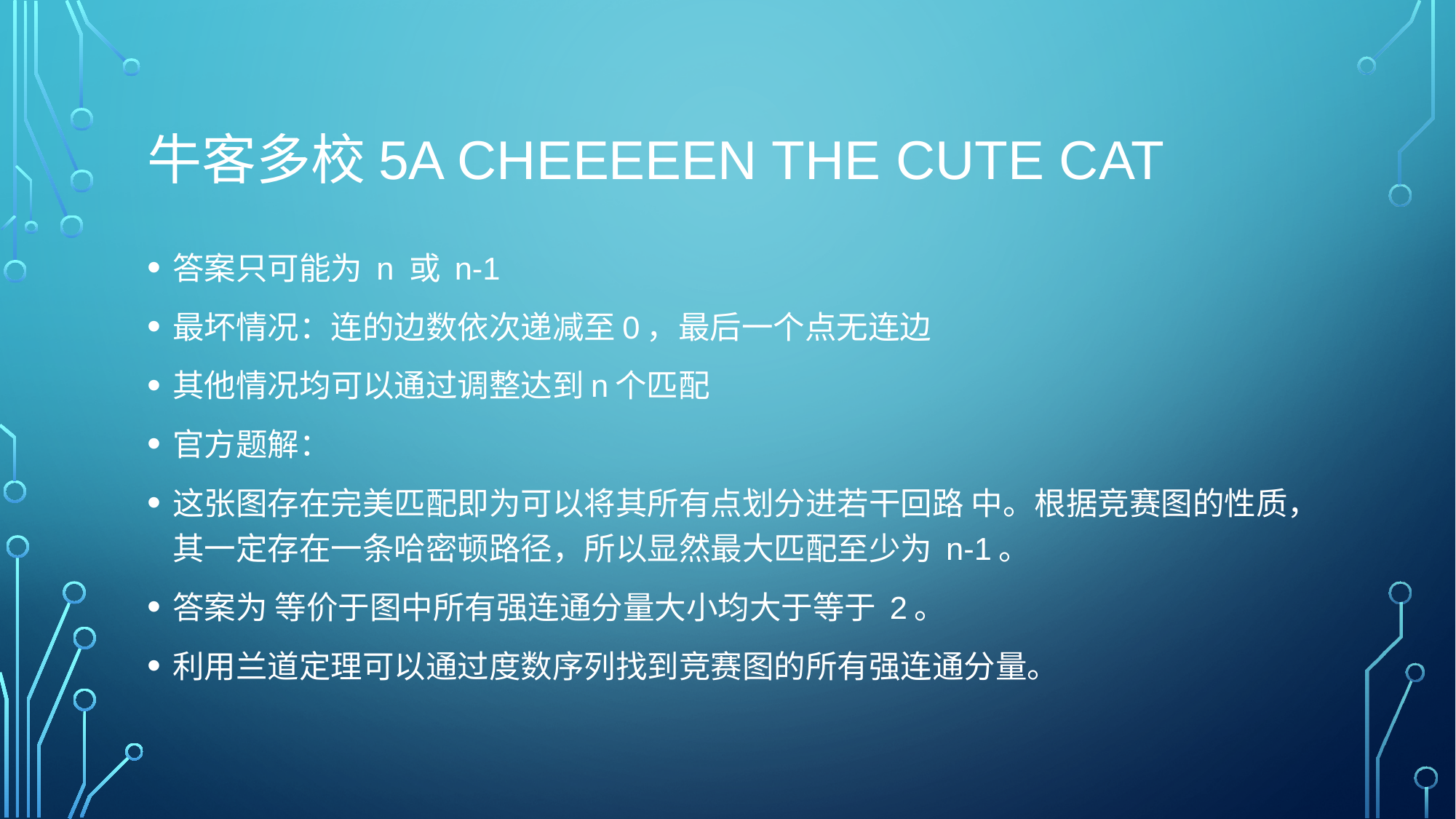

# 牛客多校5A Cheeeeen the Cute Cat
答案只可能为 n 或 n-1
最坏情况：连的边数依次递减至0，最后一个点无连边
其他情况均可以通过调整达到n个匹配
官方题解：
这张图存在完美匹配即为可以将其所有点划分进若干回路 中。根据竞赛图的性质，其一定存在一条哈密顿路径，所以显然最大匹配至少为 n-1。
答案为 等价于图中所有强连通分量大小均大于等于 2。
利用兰道定理可以通过度数序列找到竞赛图的所有强连通分量。